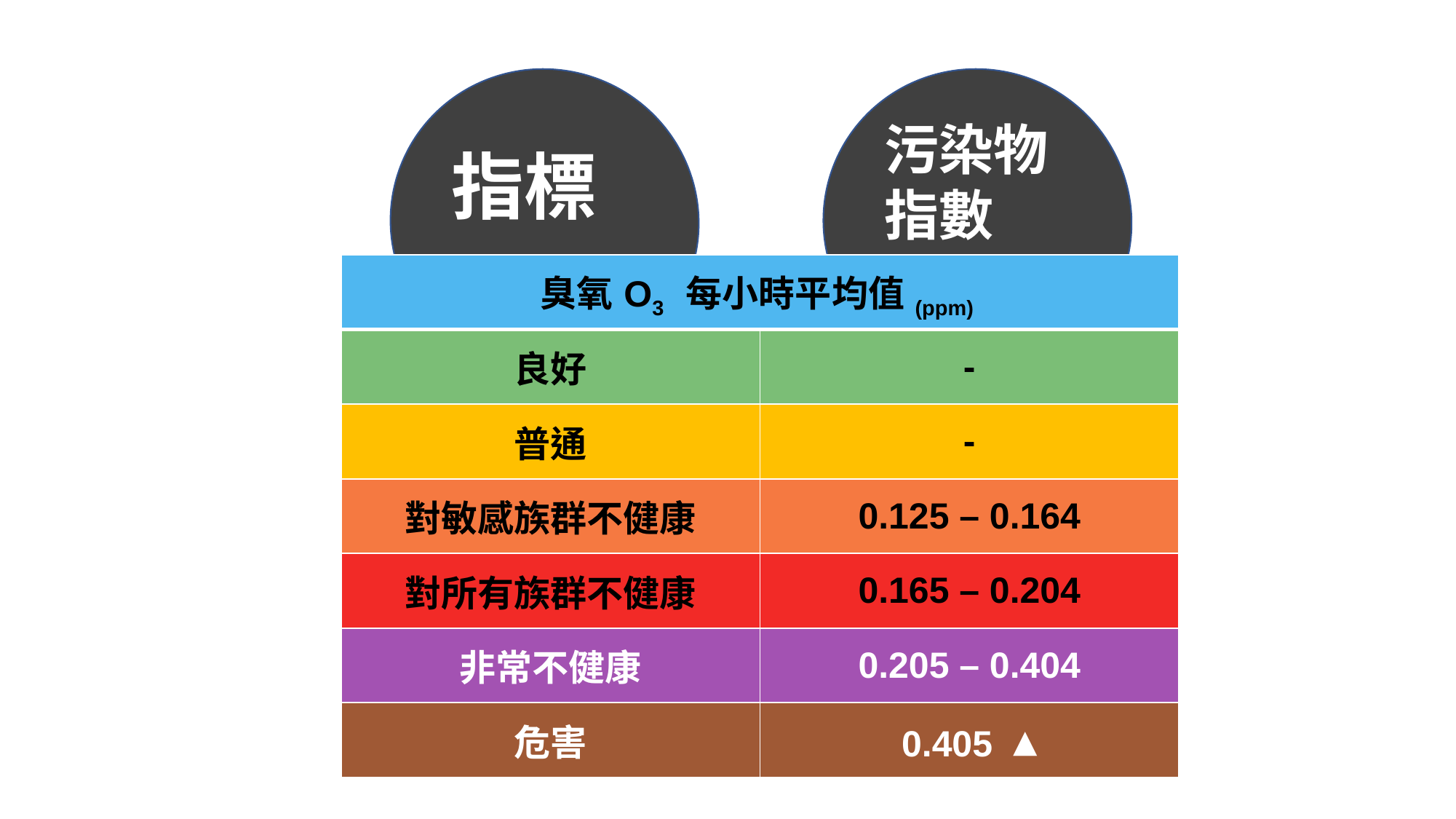

污染物指數

指標
| 臭氧O3 每小時平均值(ppm) |  |
| --- | --- |
| 良好 | - |
| 普通 | - |
| 對敏感族群不健康 | 0.125 – 0.164 |
| 對所有族群不健康 | 0.165 – 0.204 |
| 非常不健康 | 0.205 – 0.404 |
| 危害 | 0.405 ▴ |